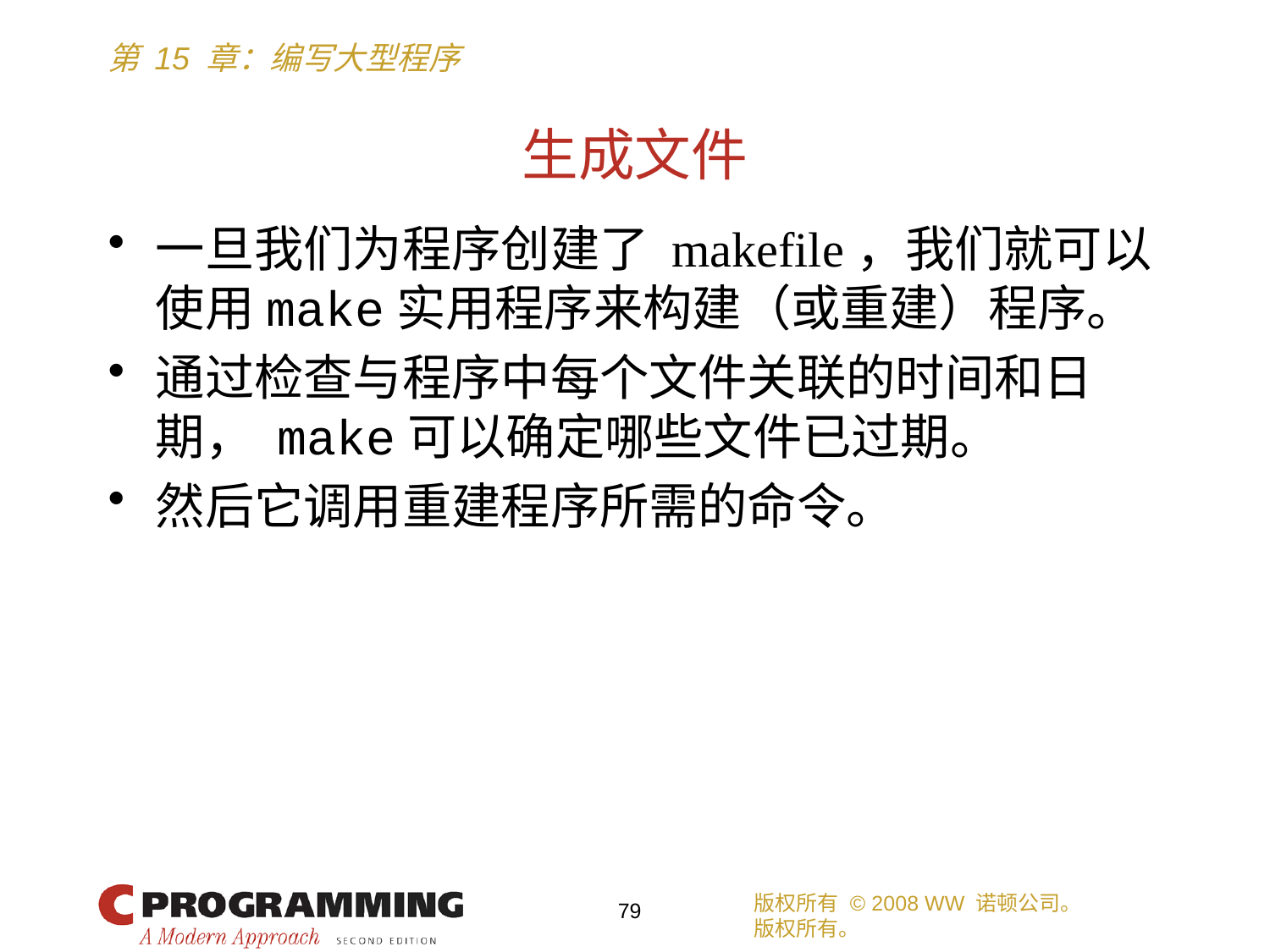

# 生成文件
一旦我们为程序创建了 makefile，我们就可以使用make实用程序来构建（或重建）程序。
通过检查与程序中每个文件关联的时间和日期， make可以确定哪些文件已过期。
然后它调用重建程序所需的命令。
版权所有 © 2008 WW 诺顿公司。
版权所有。
79